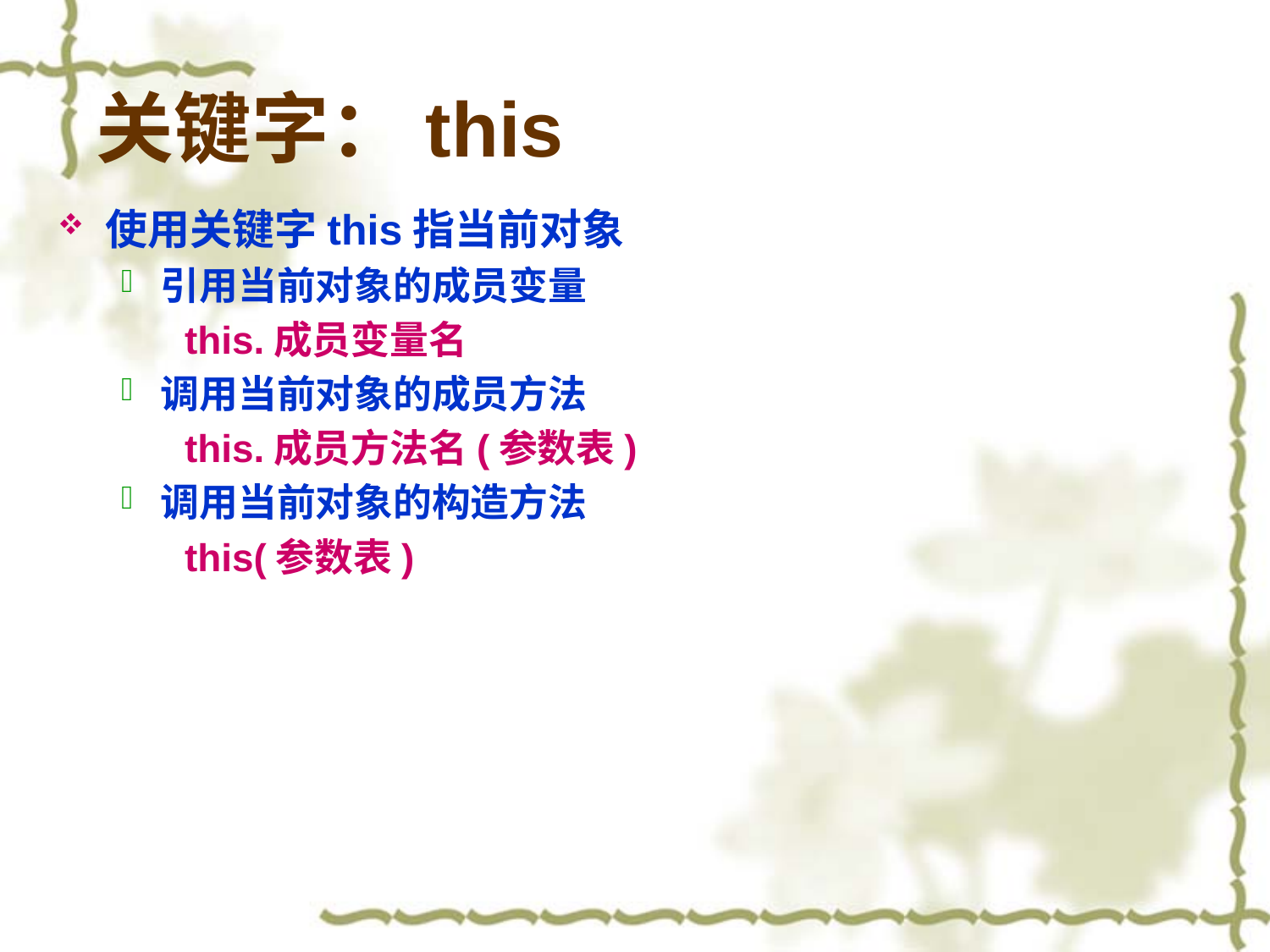

# 关键字：this
使用关键字this指当前对象
引用当前对象的成员变量
this.成员变量名
调用当前对象的成员方法
this.成员方法名(参数表)
调用当前对象的构造方法
this(参数表)